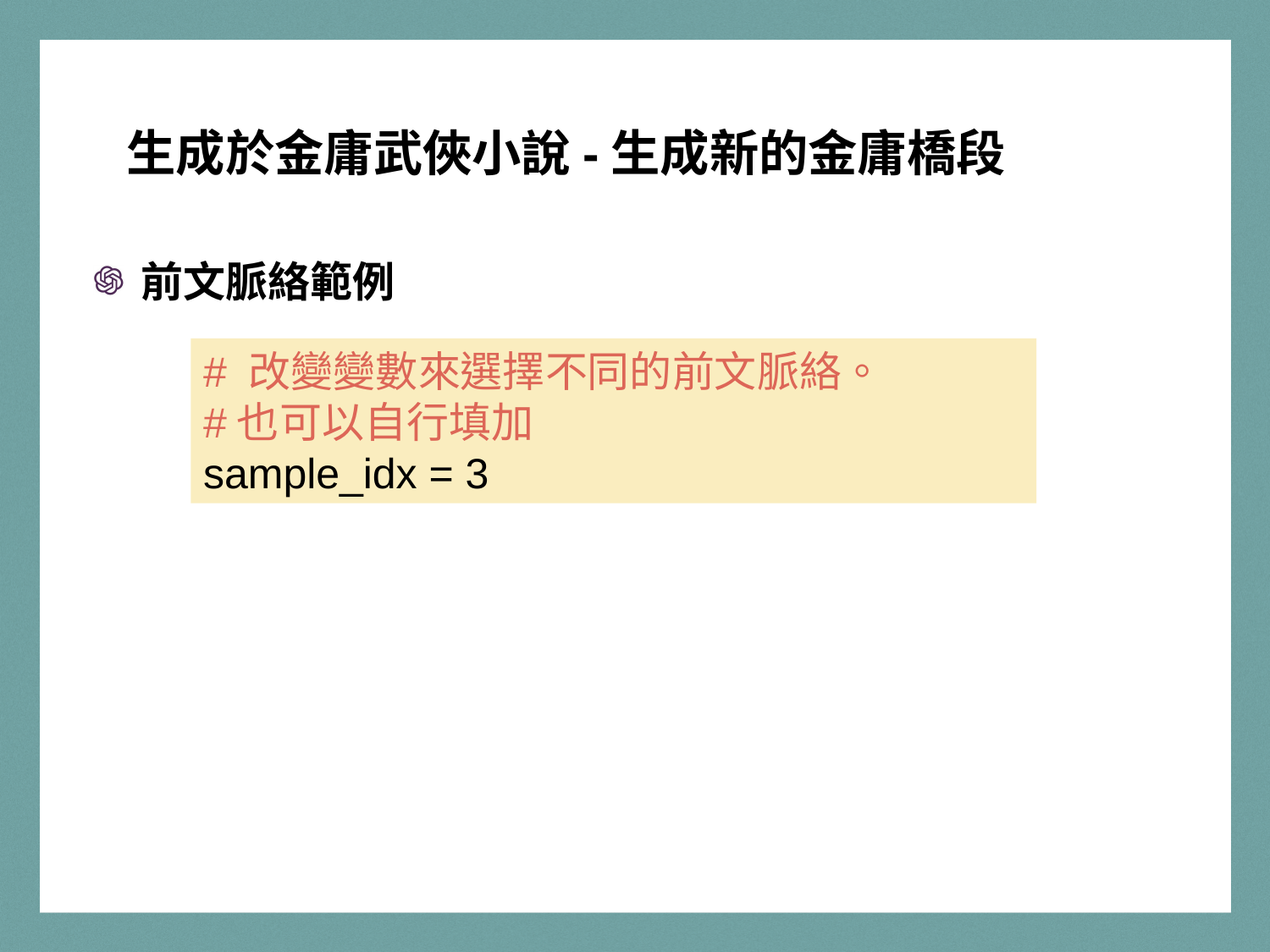

生成於金庸武俠小說-生成新的金庸橋段
前文脈絡範例
# 改變變數來選擇不同的前文脈絡。
#也可以自行填加
sample_idx = 3